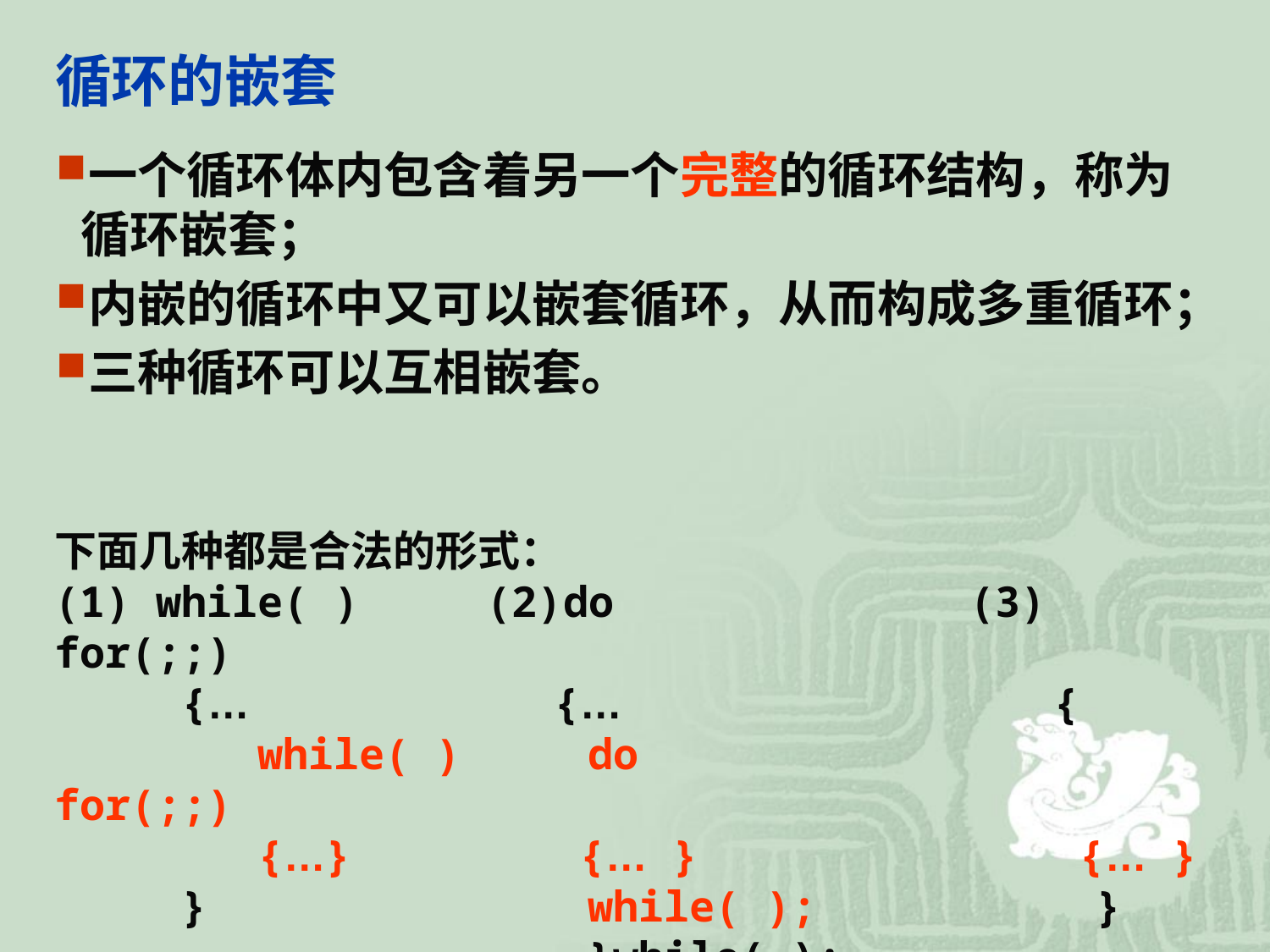

# 循环的嵌套
一个循环体内包含着另一个完整的循环结构，称为循环嵌套；
内嵌的循环中又可以嵌套循环，从而构成多重循环；
三种循环可以互相嵌套。
下面几种都是合法的形式：
(1) while( )     (2)do              (3) for(;;)
     {…            {…                 {
        while( )     do                  for(;;)
        {…}         {… }               {… }
     }               while( );           }
                     }while( );